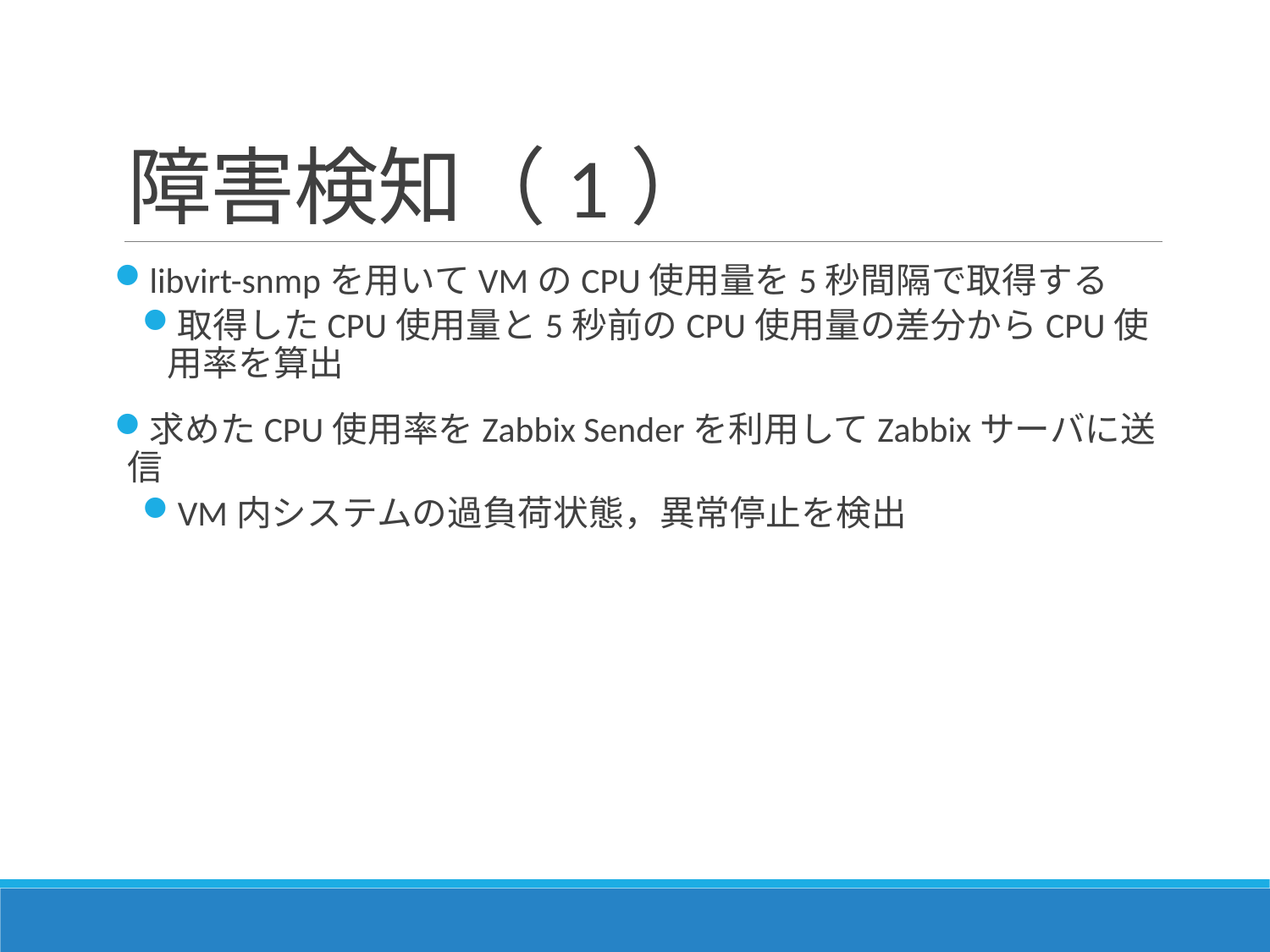

# 障害検知（1）
libvirt-snmpを用いてVMのCPU使用量を5秒間隔で取得する
取得したCPU使用量と5秒前のCPU使用量の差分からCPU使用率を算出
求めたCPU使用率をZabbix Senderを利用してZabbixサーバに送信
VM内システムの過負荷状態，異常停止を検出